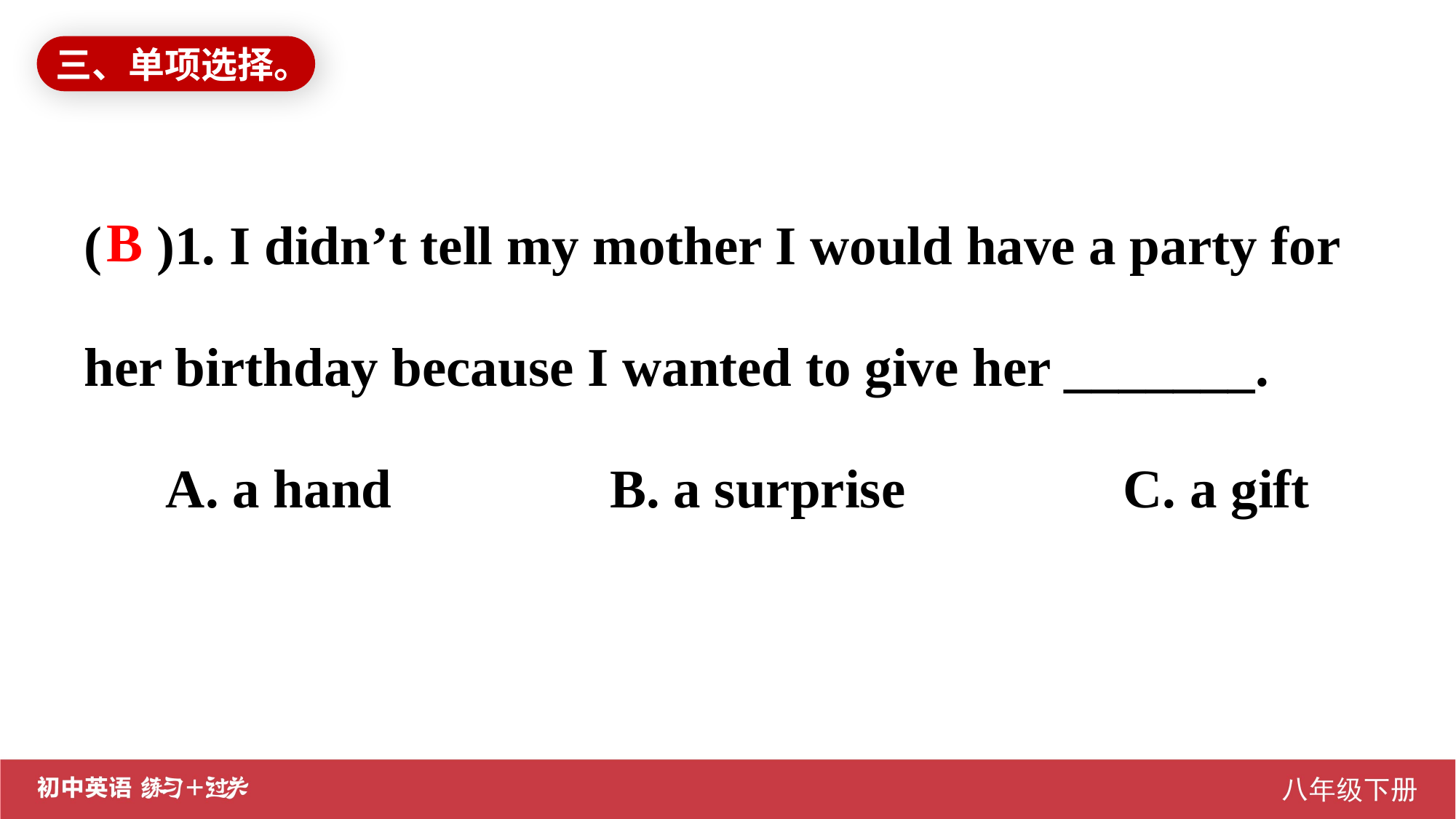

三、单项选择。
(    )1. I didn’t tell my mother I would have a party for her birthday because I wanted to give her _______.
      A. a hand                B. a surprise                C. a gift
B